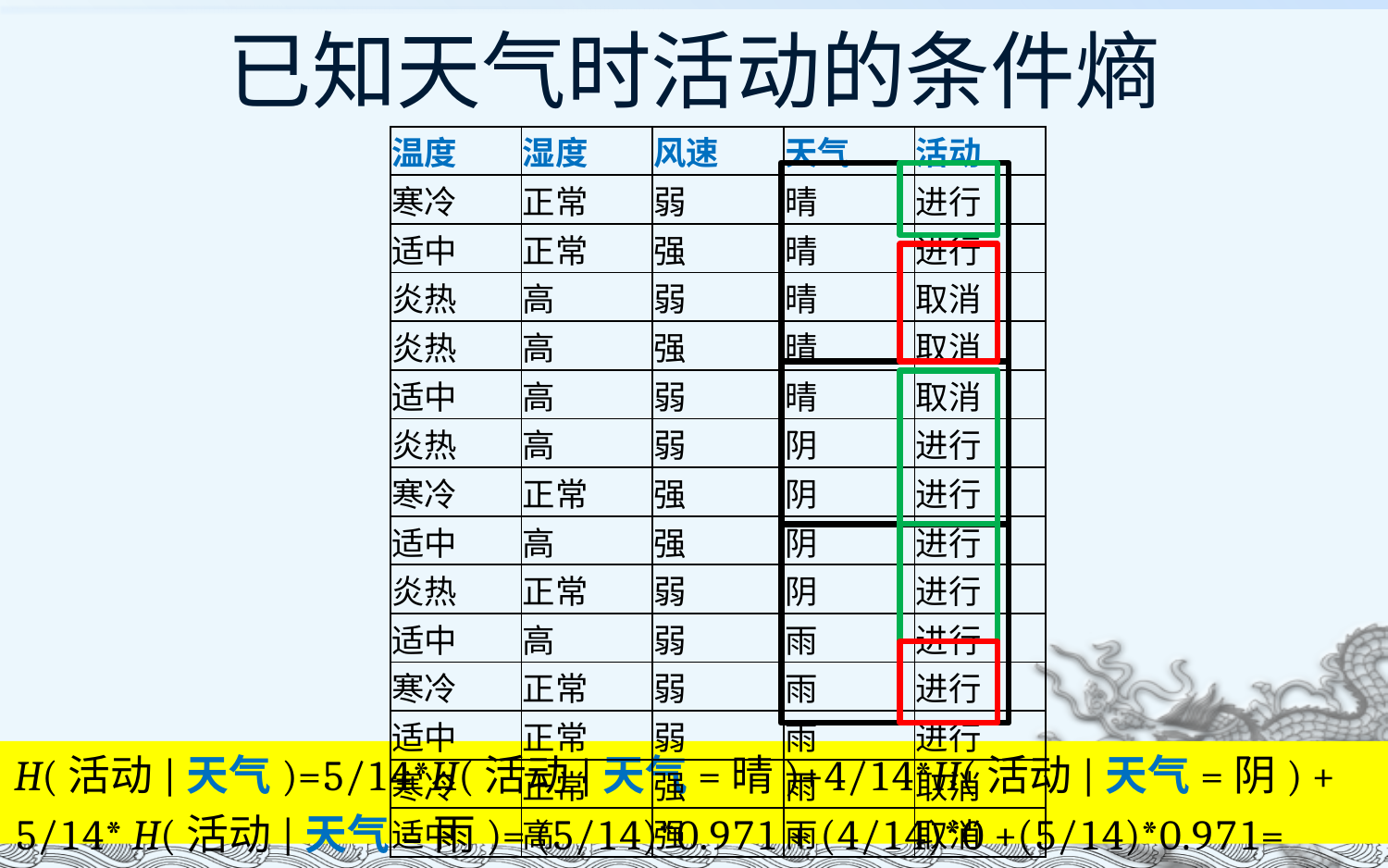

# 已知天气时活动的条件熵
| 温度 | 湿度 | 风速 | 天气 | 活动 |
| --- | --- | --- | --- | --- |
| 寒冷 | 正常 | 弱 | 晴 | 进行 |
| 适中 | 正常 | 强 | 晴 | 进行 |
| 炎热 | 高 | 弱 | 晴 | 取消 |
| 炎热 | 高 | 强 | 晴 | 取消 |
| 适中 | 高 | 弱 | 晴 | 取消 |
| 炎热 | 高 | 弱 | 阴 | 进行 |
| 寒冷 | 正常 | 强 | 阴 | 进行 |
| 适中 | 高 | 强 | 阴 | 进行 |
| 炎热 | 正常 | 弱 | 阴 | 进行 |
| 适中 | 高 | 弱 | 雨 | 进行 |
| 寒冷 | 正常 | 弱 | 雨 | 进行 |
| 适中 | 正常 | 弱 | 雨 | 进行 |
| 寒冷 | 正常 | 强 | 雨 | 取消 |
| 适中 | 高 | 强 | 雨 | 取消 |

H(活动|天气)=5/14*H(活动|天气=晴)+4/14*H(活动|天气=阴) +
5/14* H(活动|天气=雨)= (5/14)*0.971 + (4/14)*0 +(5/14)*0.971= 0.693